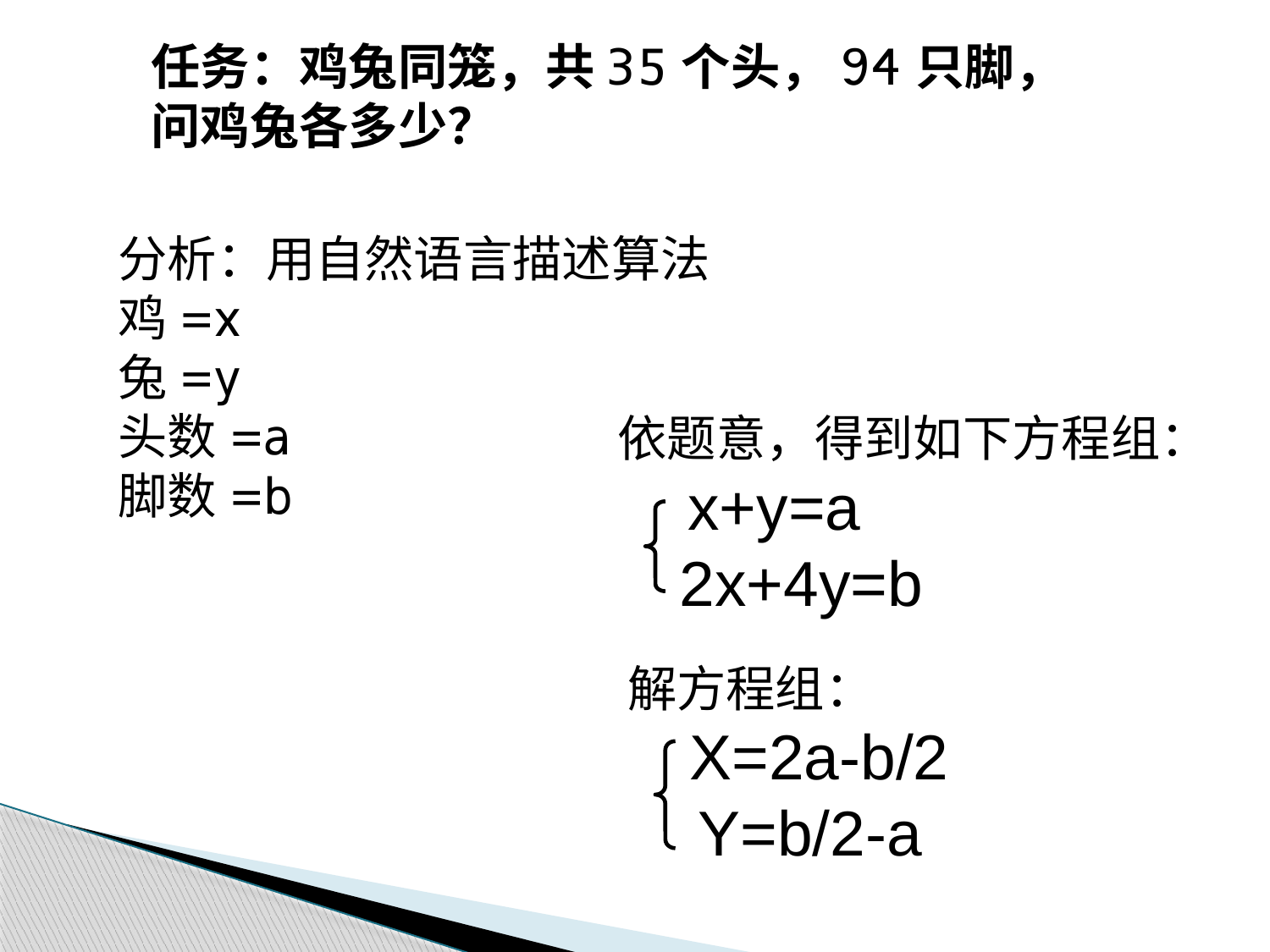

任务：鸡兔同笼，共35个头，94只脚，问鸡兔各多少？
分析：用自然语言描述算法
鸡=x
兔=y
头数=a
脚数=b
依题意，得到如下方程组：
    x+y=a
    2x+4y=b

解方程组：
    X=2a-b/2
    Y=b/2-a